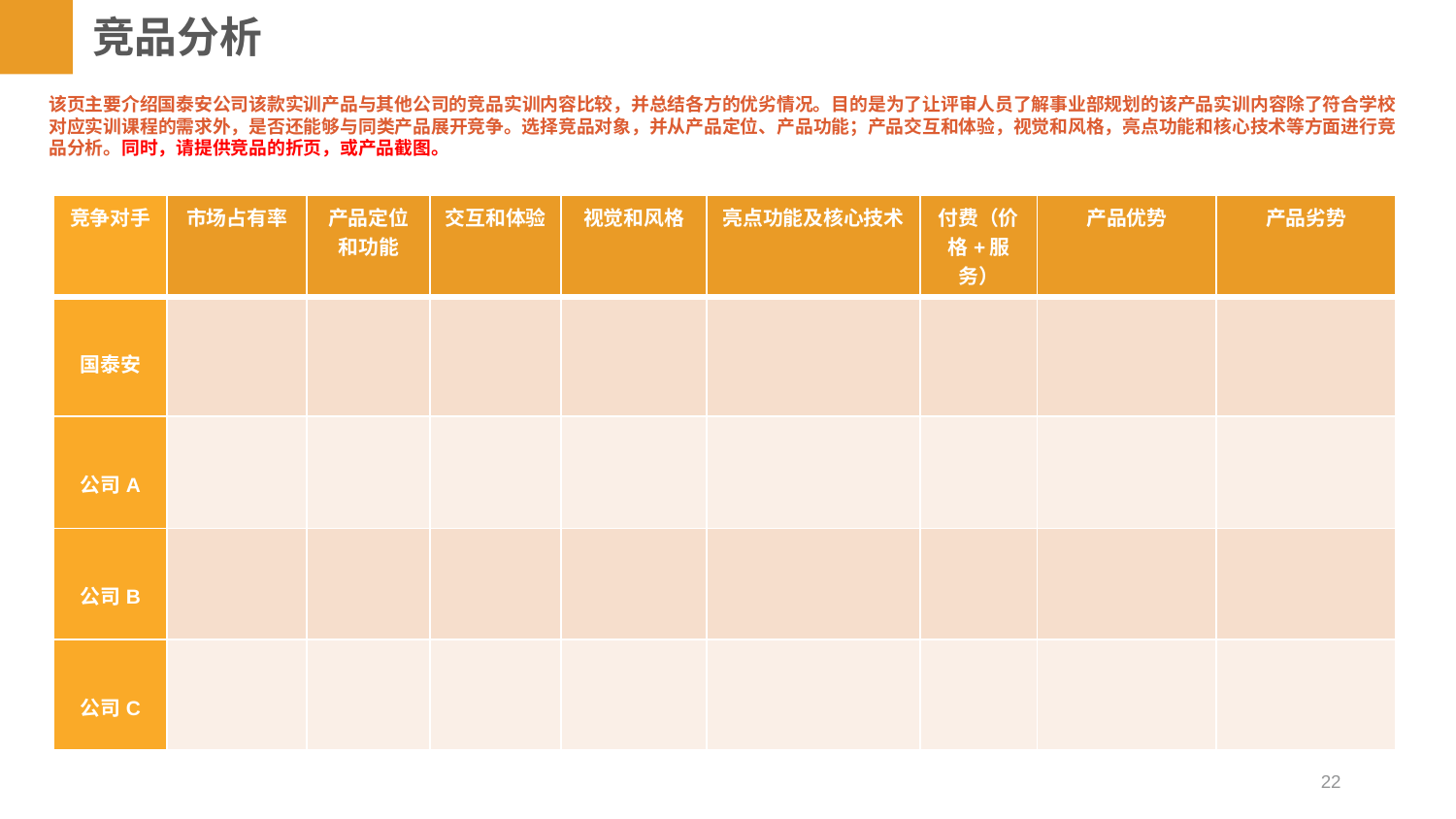

竞品分析
该页主要介绍国泰安公司该款实训产品与其他公司的竞品实训内容比较，并总结各方的优劣情况。目的是为了让评审人员了解事业部规划的该产品实训内容除了符合学校对应实训课程的需求外，是否还能够与同类产品展开竞争。选择竞品对象，并从产品定位、产品功能；产品交互和体验，视觉和风格，亮点功能和核心技术等方面进行竞品分析。同时，请提供竞品的折页，或产品截图。
| 竞争对手 | 市场占有率 | 产品定位和功能 | 交互和体验 | 视觉和风格 | 亮点功能及核心技术 | 付费（价格+服务） | 产品优势 | 产品劣势 |
| --- | --- | --- | --- | --- | --- | --- | --- | --- |
| 国泰安 |  |  |  |  |  |  |  |  |
| 公司A |  |  |  |  |  |  |  |  |
| 公司B |  |  |  |  |  |  |  |  |
| 公司C |  |  |  |  |  |  |  |  |
22